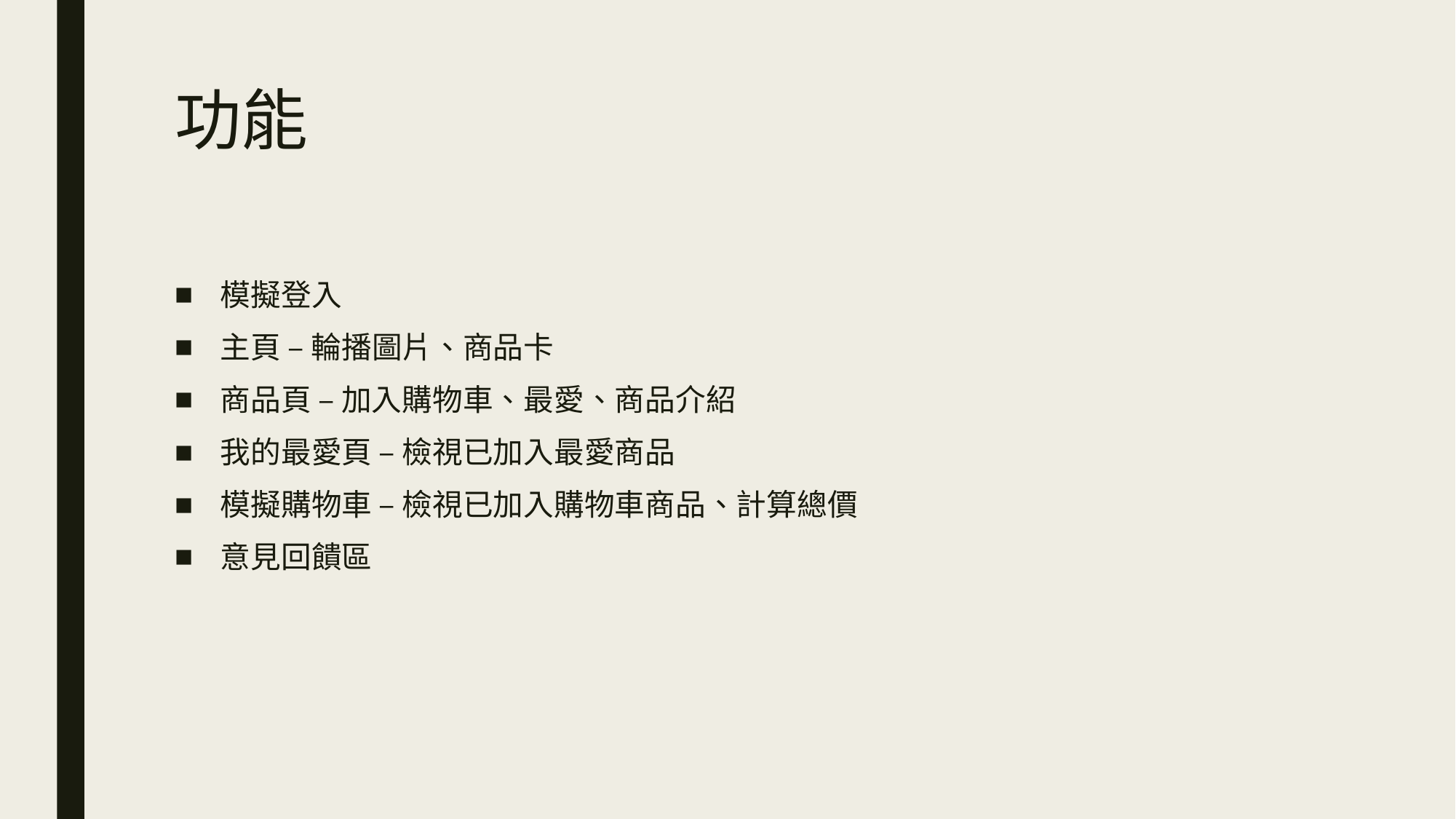

# 功能
模擬登入
主頁 – 輪播圖片、商品卡
商品頁 – 加入購物車、最愛、商品介紹
我的最愛頁 – 檢視已加入最愛商品
模擬購物車 – 檢視已加入購物車商品、計算總價
意見回饋區